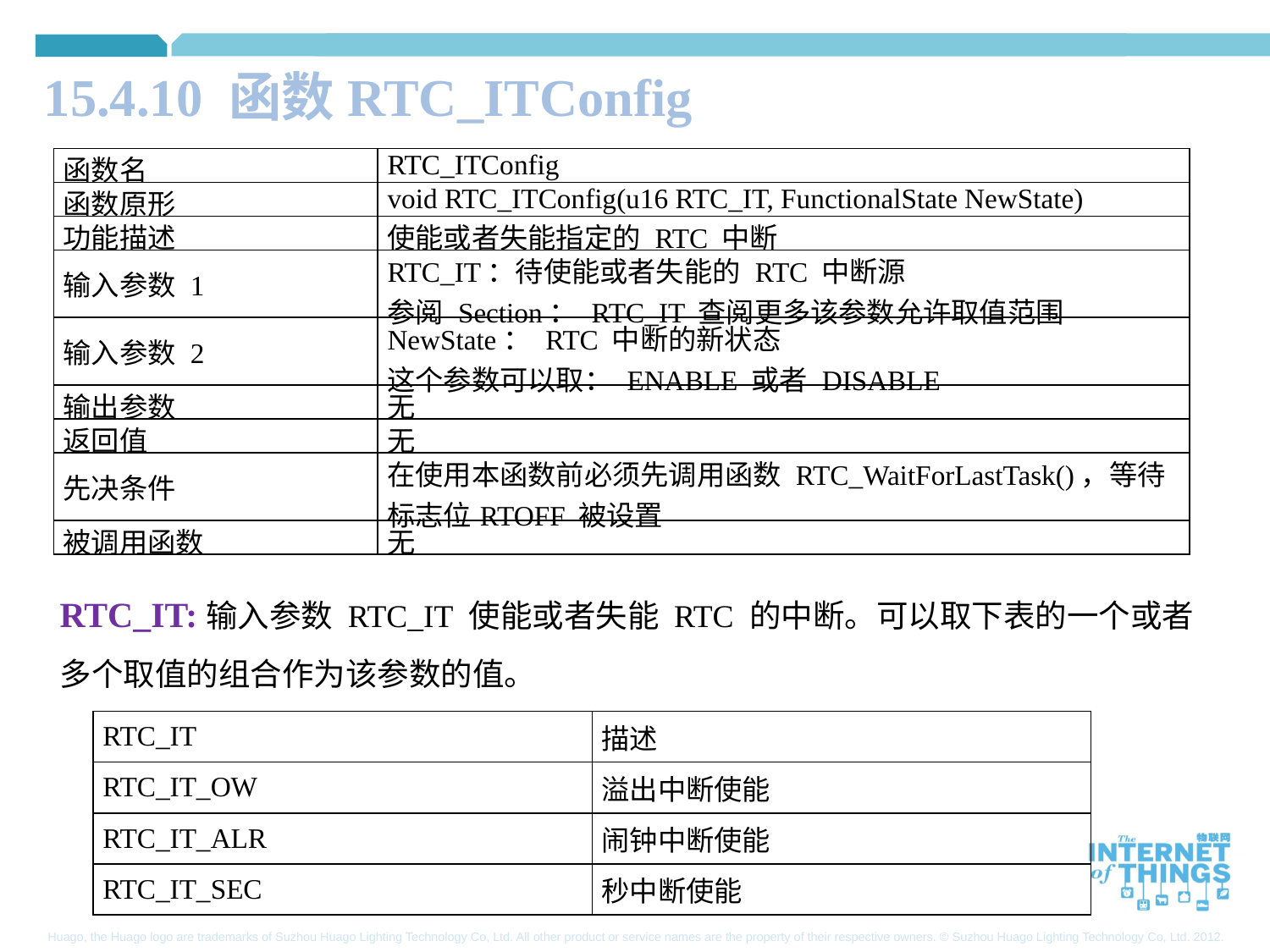

15.4.10 函数RTC_ITConfig
| 函数名 | RTC\_ITConfig |
| --- | --- |
| 函数原形 | void RTC\_ITConfig(u16 RTC\_IT, FunctionalState NewState) |
| 功能描述 | 使能或者失能指定的 RTC 中断 |
| 输入参数 1 | RTC\_IT：待使能或者失能的 RTC 中断源 参阅 Section： RTC\_IT 查阅更多该参数允许取值范围 |
| 输入参数 2 | NewState： RTC 中断的新状态 这个参数可以取： ENABLE 或者 DISABLE |
| 输出参数 | 无 |
| 返回值 | 无 |
| 先决条件 | 在使用本函数前必须先调用函数 RTC\_WaitForLastTask()，等待标志位RTOFF 被设置 |
| 被调用函数 | 无 |
RTC_IT:输入参数 RTC_IT 使能或者失能 RTC 的中断。可以取下表的一个或者多个取值的组合作为该参数的值。
| RTC\_IT | 描述 |
| --- | --- |
| RTC\_IT\_OW | 溢出中断使能 |
| RTC\_IT\_ALR | 闹钟中断使能 |
| RTC\_IT\_SEC | 秒中断使能 |